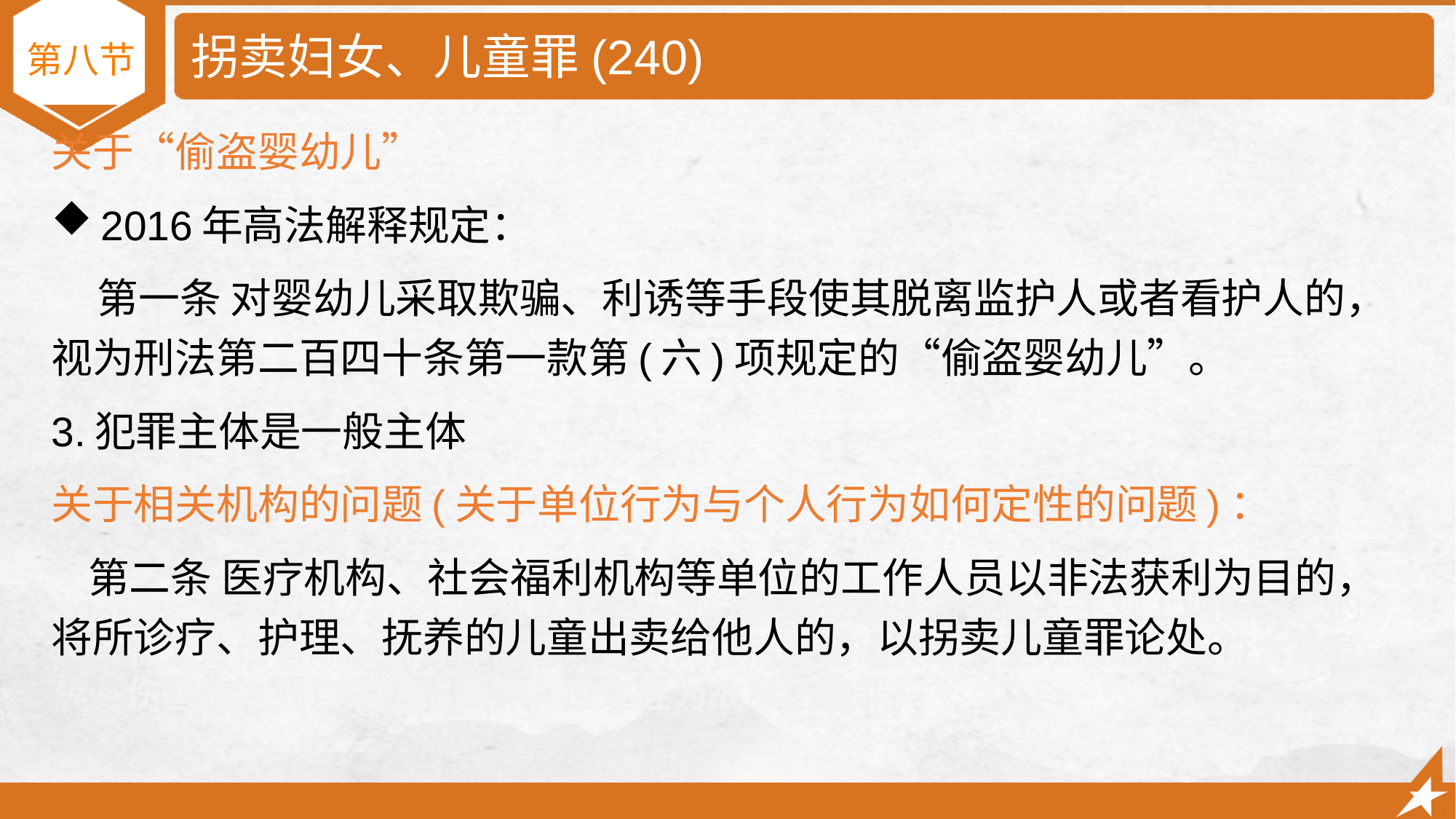

# 拐卖妇女、儿童罪(240)
第八节
关于“偷盗婴幼儿”
2016年高法解释规定：
    第一条 对婴幼儿采取欺骗、利诱等手段使其脱离监护人或者看护人的，视为刑法第二百四十条第一款第(六)项规定的“偷盗婴幼儿”。
3.犯罪主体是一般主体
关于相关机构的问题(关于单位行为与个人行为如何定性的问题)：
   第二条 医疗机构、社会福利机构等单位的工作人员以非法获利为目的，将所诊疗、护理、抚养的儿童出卖给他人的，以拐卖儿童罪论处。

第三种意见认为，王某某对陈某头部、胸部分别连击数拳，主观上明知自己的行为会伤害陈某的身体健康，虽然死亡后果超出其本人主观意愿，但符合故意伤害致人死亡的构成要件，应定性为故意伤害罪。